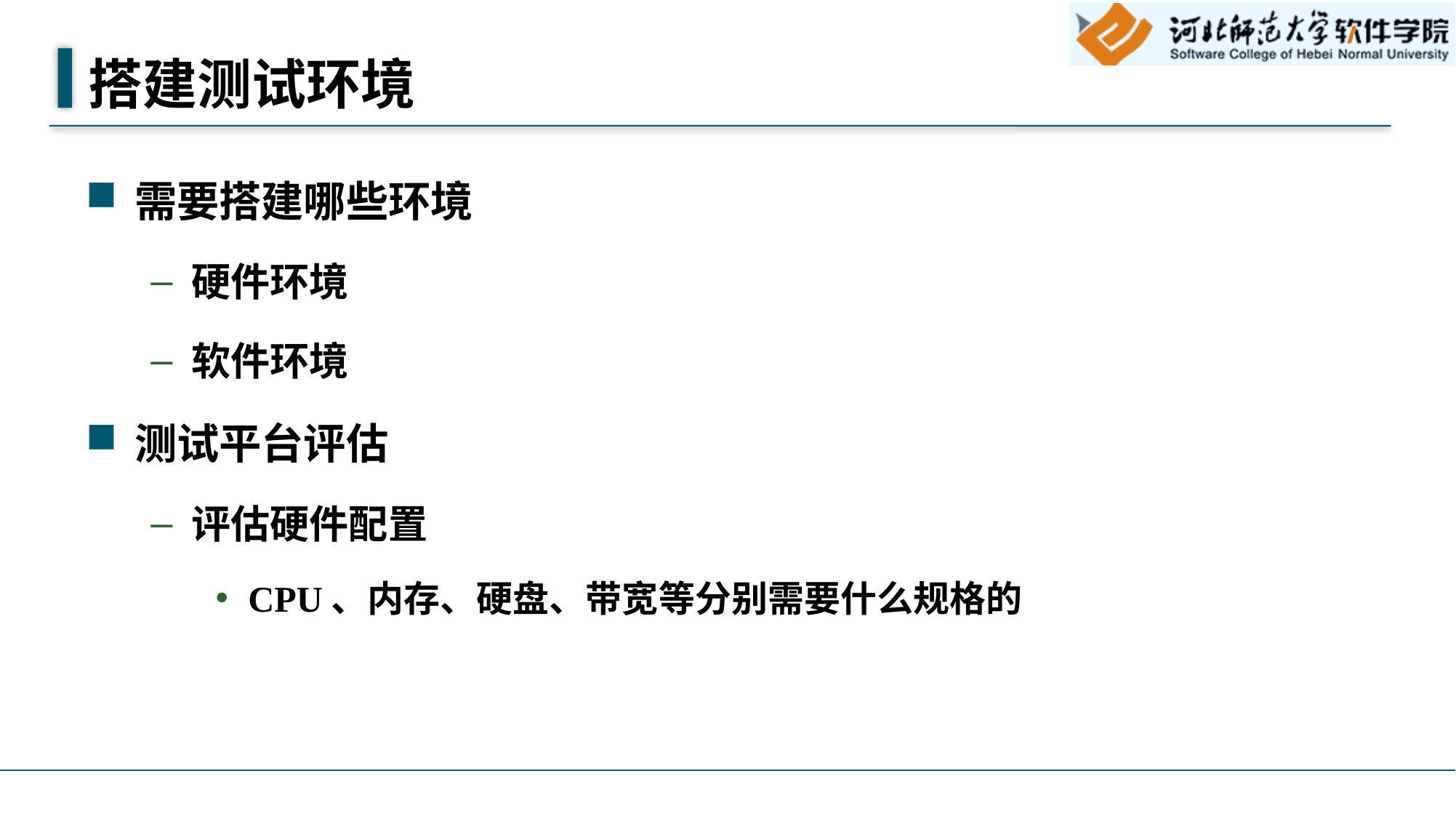

# 搭建测试环境
需要搭建哪些环境
硬件环境
软件环境
测试平台评估
评估硬件配置
CPU、内存、硬盘、带宽等分别需要什么规格的